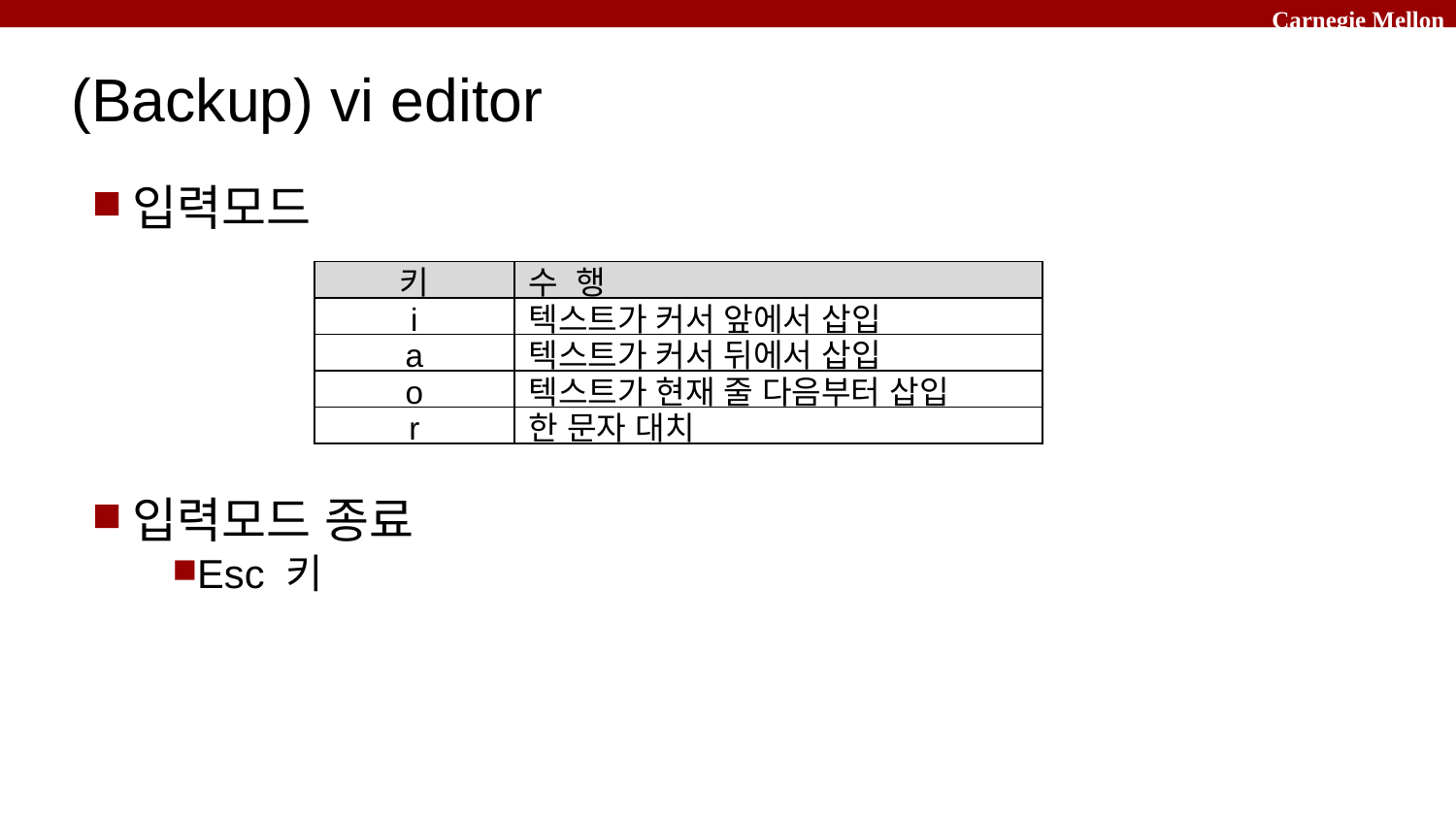

# (Backup) vi editor
입력모드

입력모드 종료
Esc 키

키
수  행
i
텍스트가 커서 앞에서 삽입
a
텍스트가 커서 뒤에서 삽입
o
텍스트가 현재 줄 다음부터 삽입
r
한 문자 대치